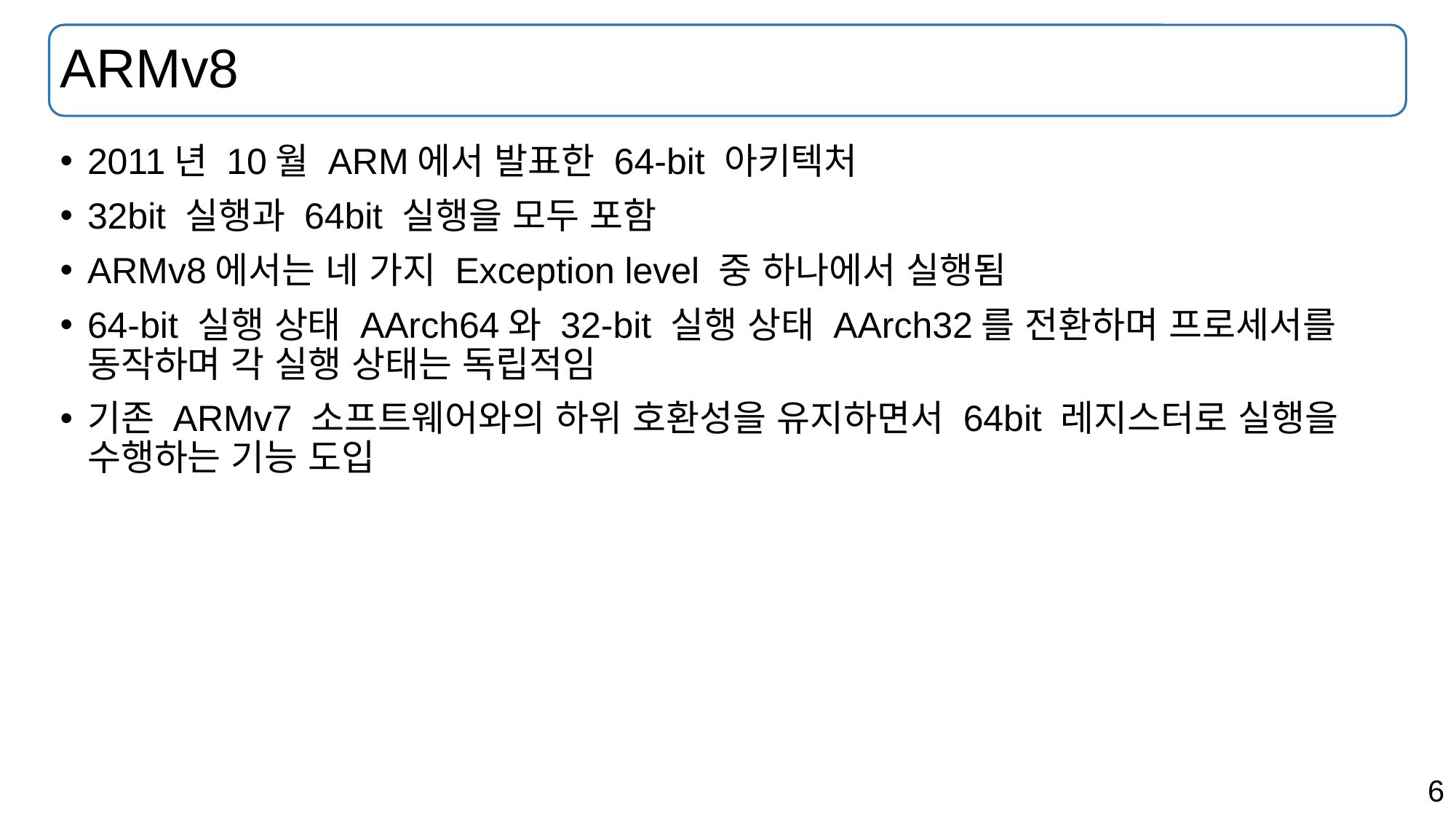

# ARMv8
2011년 10월 ARM에서 발표한 64-bit 아키텍처
32bit 실행과 64bit 실행을 모두 포함
ARMv8에서는 네 가지 Exception level 중 하나에서 실행됨
64-bit 실행 상태 AArch64와 32-bit 실행 상태 AArch32를 전환하며 프로세서를 동작하며 각 실행 상태는 독립적임
기존 ARMv7 소프트웨어와의 하위 호환성을 유지하면서 64bit 레지스터로 실행을 수행하는 기능 도입